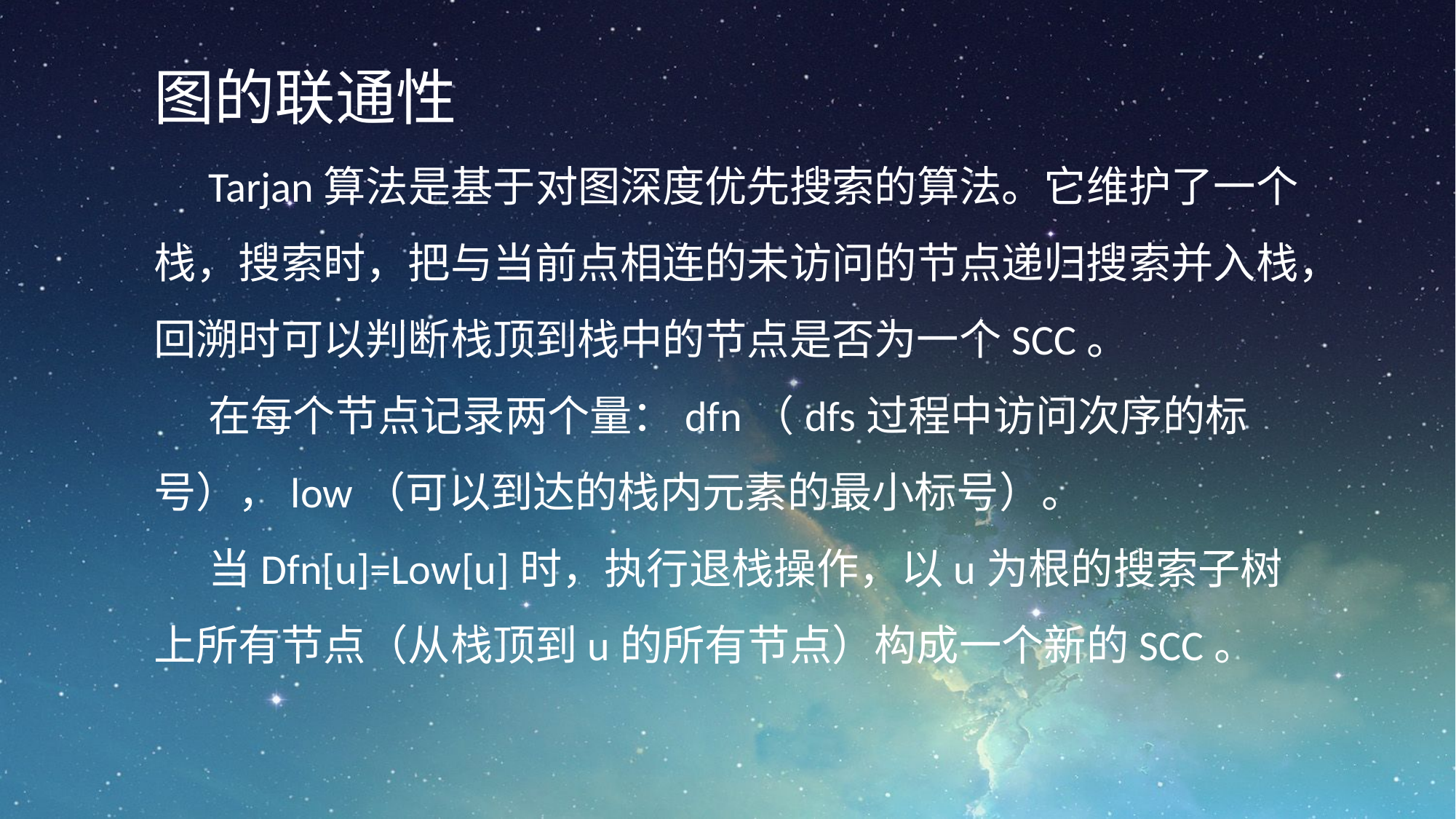

图的联通性
Tarjan算法是基于对图深度优先搜索的算法。它维护了一个栈，搜索时，把与当前点相连的未访问的节点递归搜索并入栈，回溯时可以判断栈顶到栈中的节点是否为一个SCC。
在每个节点记录两个量：dfn（dfs过程中访问次序的标号），low（可以到达的栈内元素的最小标号）。
当Dfn[u]=Low[u]时，执行退栈操作，以u为根的搜索子树上所有节点（从栈顶到u的所有节点）构成一个新的SCC。